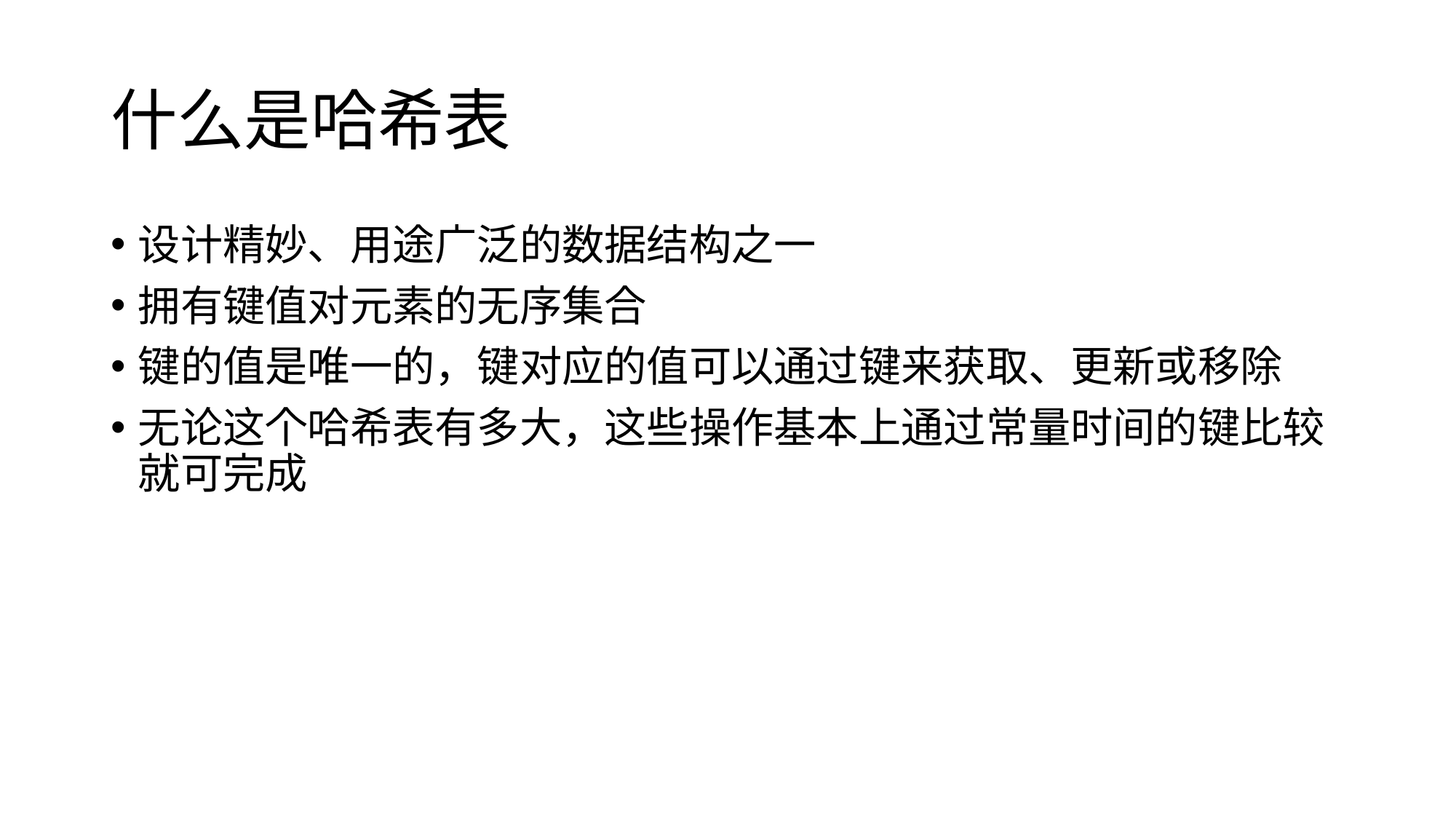

# 什么是哈希表
设计精妙、用途广泛的数据结构之一
拥有键值对元素的无序集合
键的值是唯一的，键对应的值可以通过键来获取、更新或移除
无论这个哈希表有多大，这些操作基本上通过常量时间的键比较就可完成